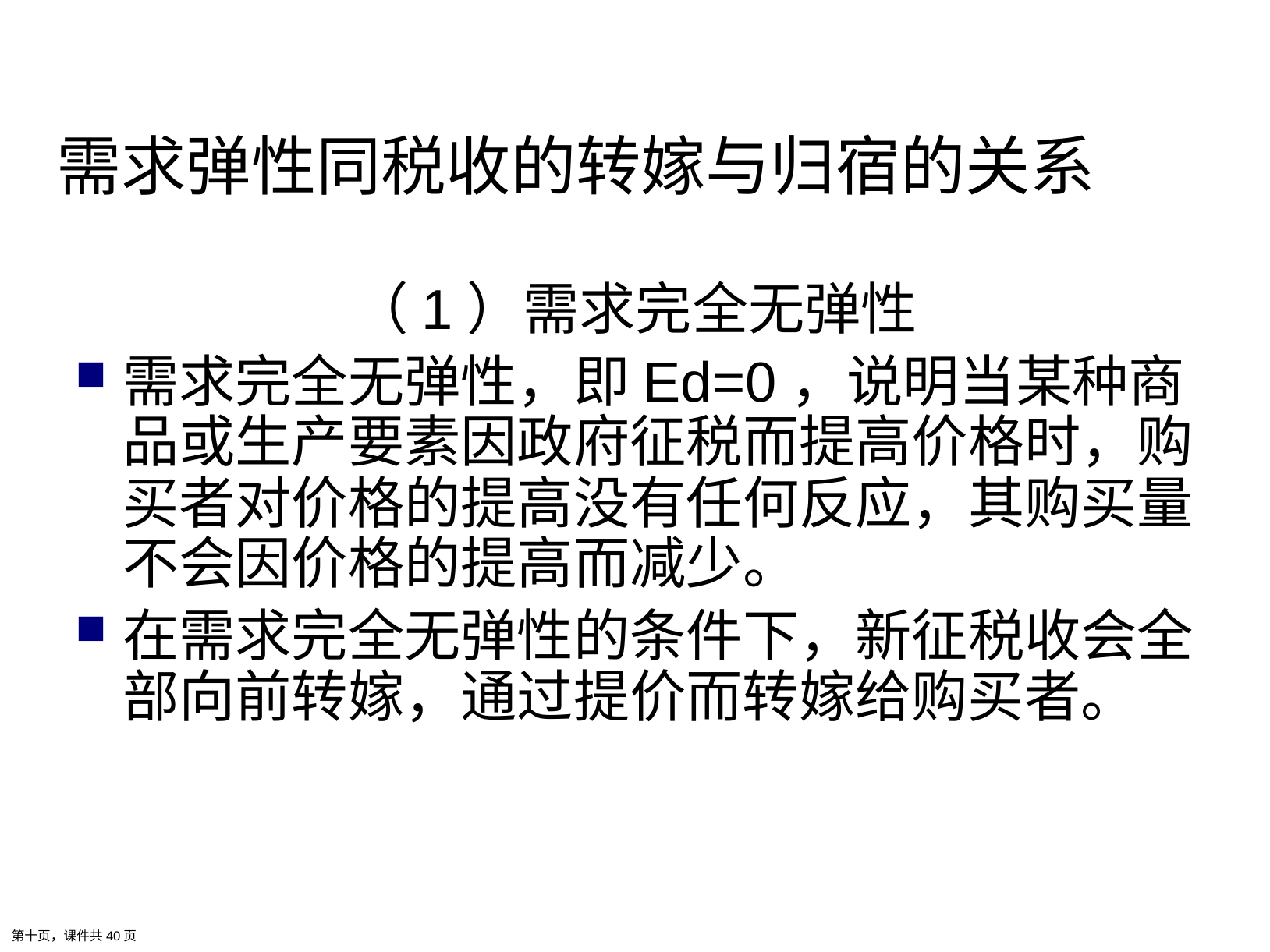

（1）需求完全无弹性
需求完全无弹性，即Ed=0，说明当某种商品或生产要素因政府征税而提高价格时，购买者对价格的提高没有任何反应，其购买量不会因价格的提高而减少。
在需求完全无弹性的条件下，新征税收会全部向前转嫁，通过提价而转嫁给购买者。
需求弹性同税收的转嫁与归宿的关系
第十页，课件共40页